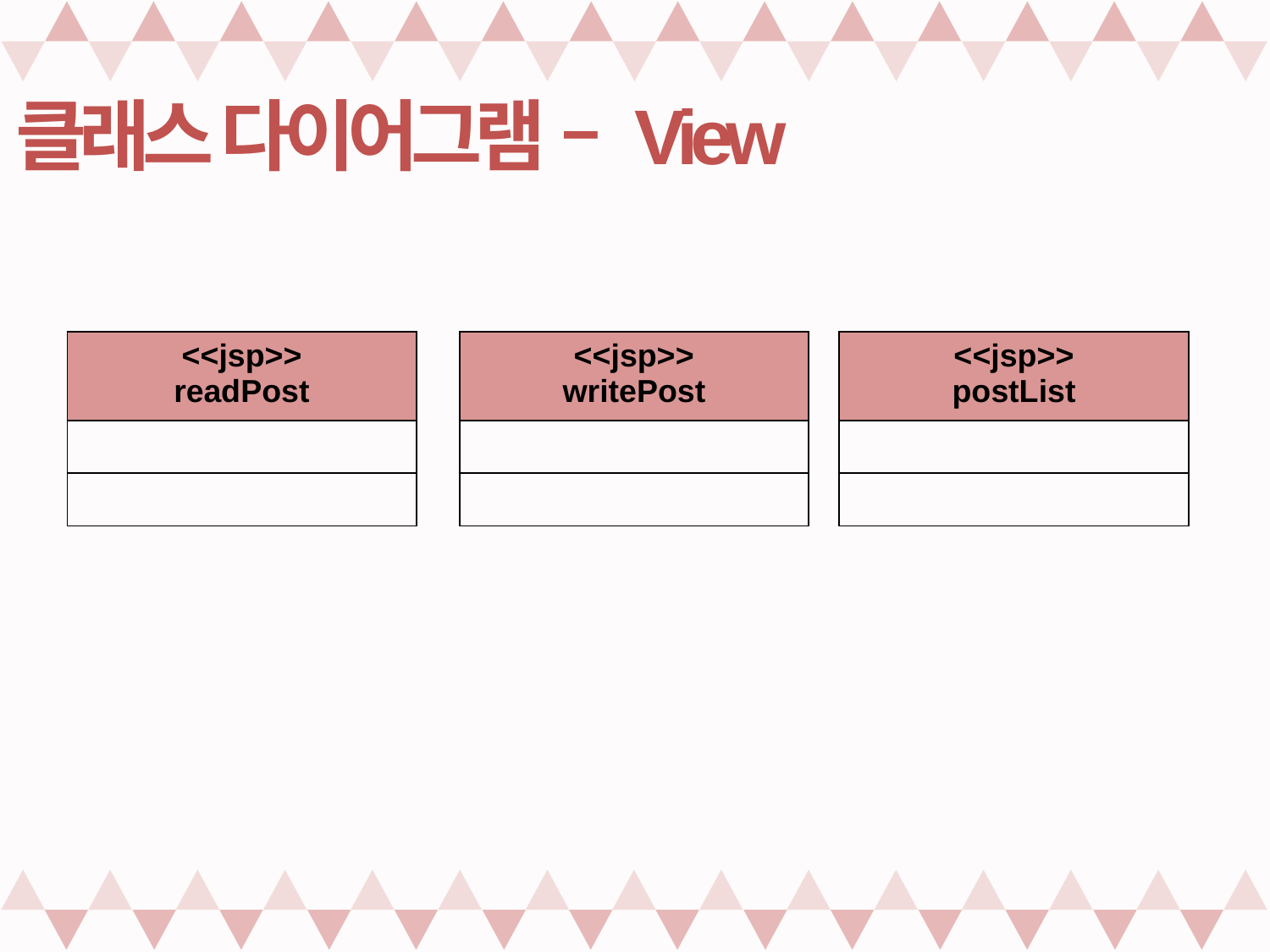

클래스 다이어그램 – View
| <<jsp>> readPost |
| --- |
|  |
|  |
| <<jsp>> writePost |
| --- |
|  |
|  |
| <<jsp>> postList |
| --- |
|  |
|  |